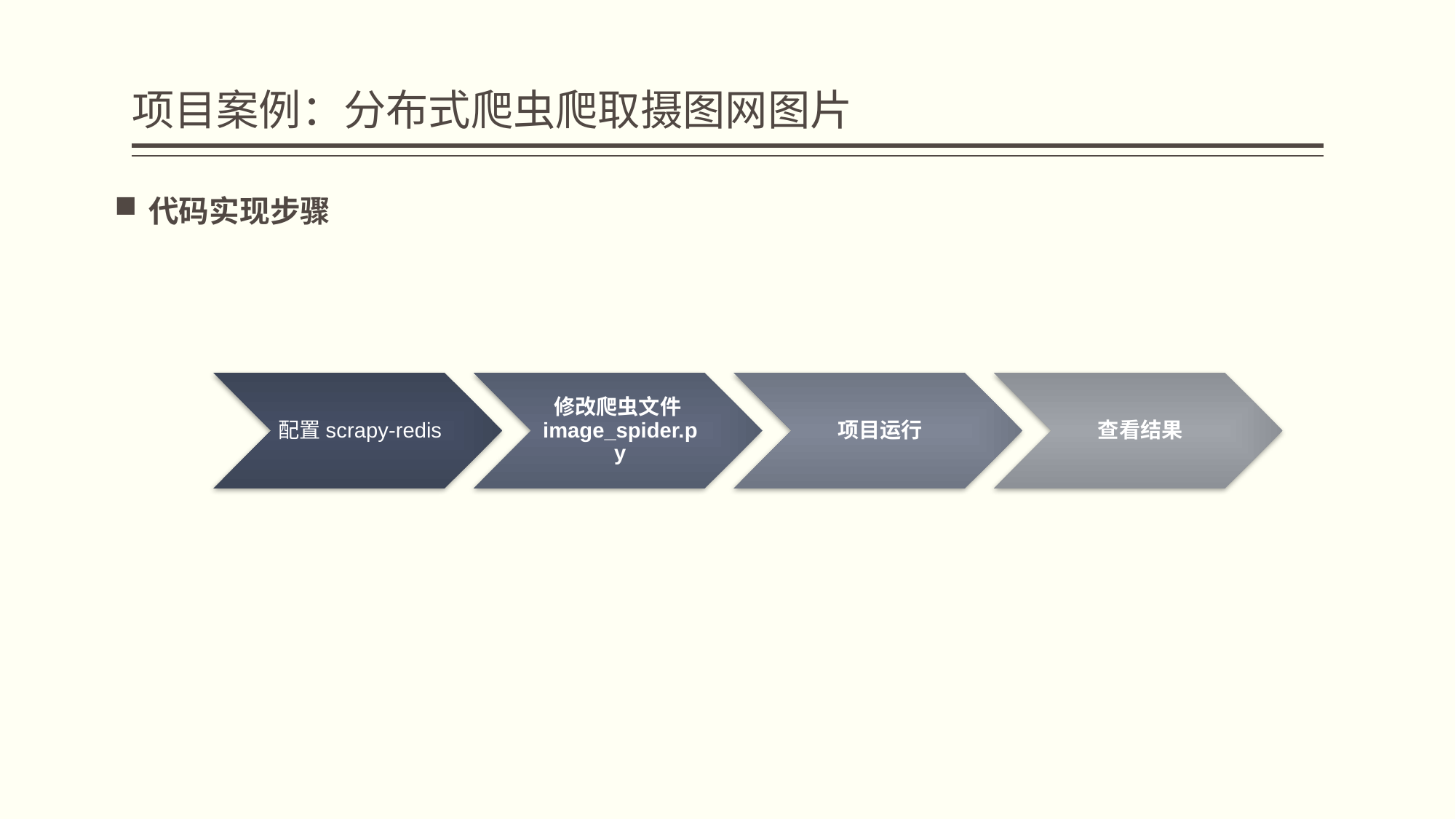

# 项目案例：分布式爬虫爬取摄图网图片
代码实现步骤
配置scrapy-redis
修改爬虫文件image_spider.py
项目运行
查看结果